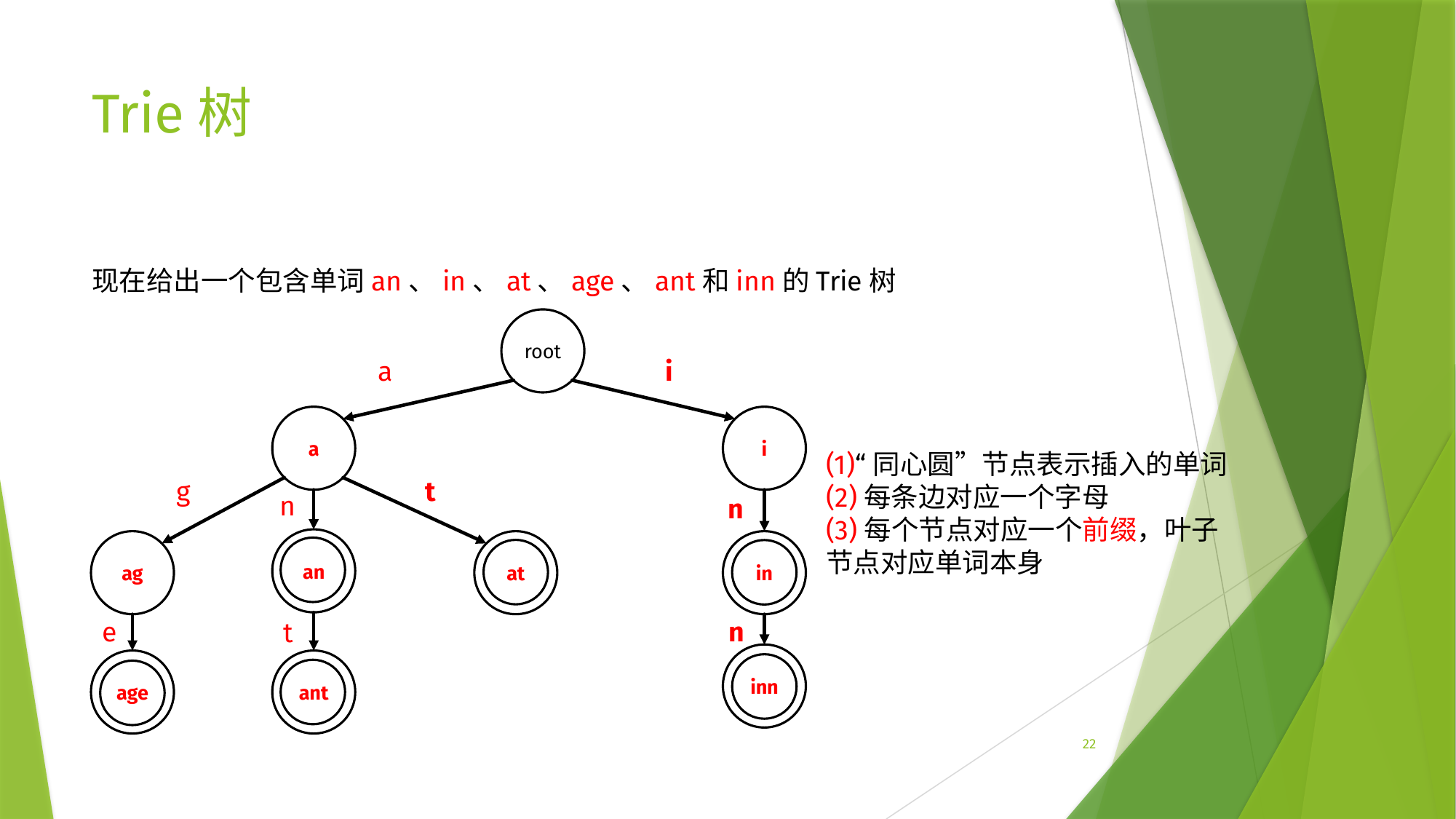

# Trie树
现在给出一个包含单词an、in、at、age、ant和inn的Trie树

root
a
i
a
i
(1)“同心圆”节点表示插入的单词
(2)每条边对应一个字母
(3)每个节点对应一个前缀，叶子
节点对应单词本身
g
t
n
n
an
in
at
ag

n
e
t
inn
ant
age

22